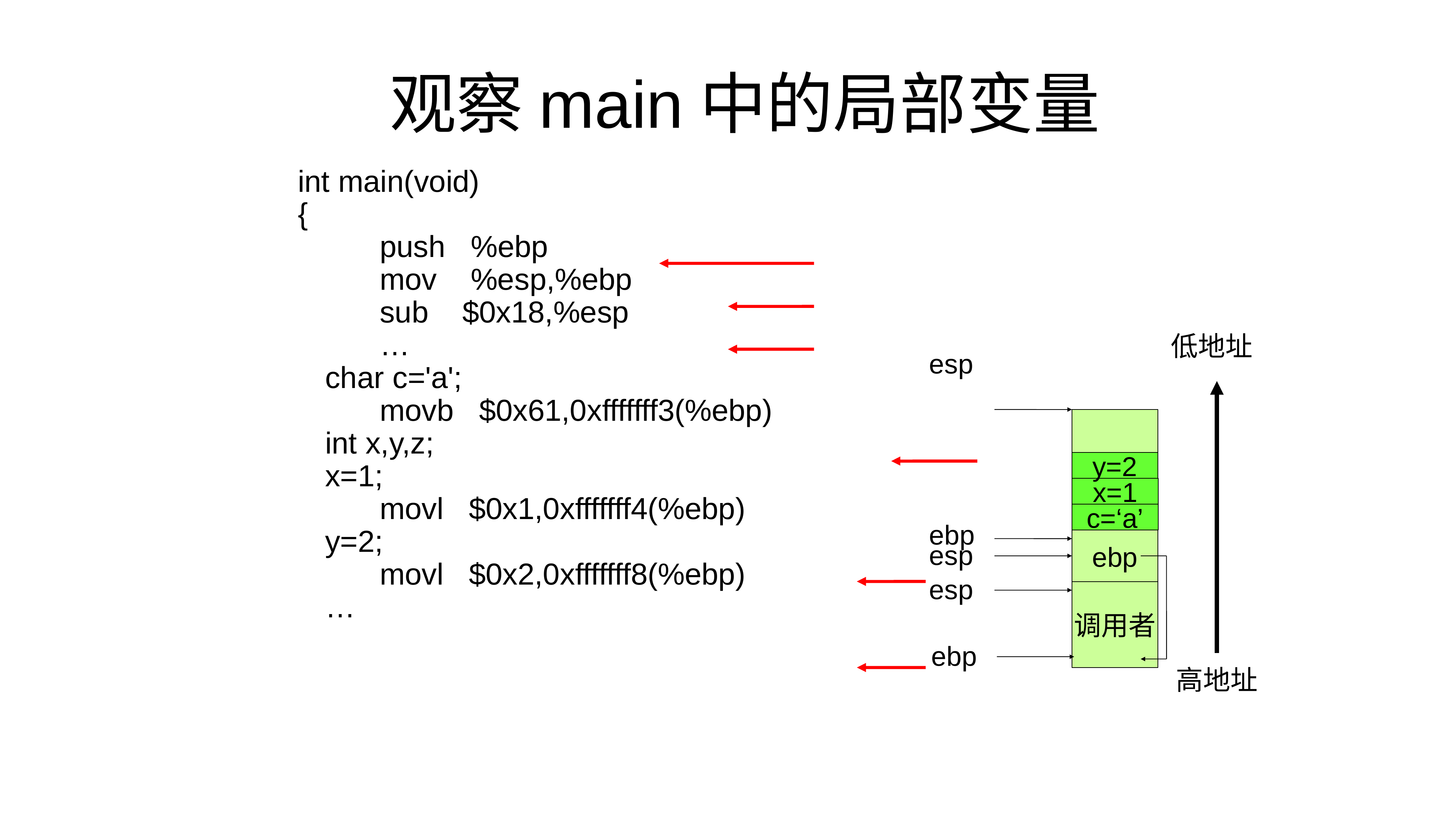

# 观察main中的局部变量
int main(void)
{
		push   %ebp
		mov    %esp,%ebp
		sub    $0x18,%esp
		…
	char c='a';
		movb   $0x61,0xfffffff3(%ebp)
	int x,y,z;
	x=1;
		movl   $0x1,0xfffffff4(%ebp)
	y=2;
		movl   $0x2,0xfffffff8(%ebp)
	…

低地址
esp

y=2

x=1

c=‘a’

ebp

ebp
esp

esp

调用者

ebp

高地址